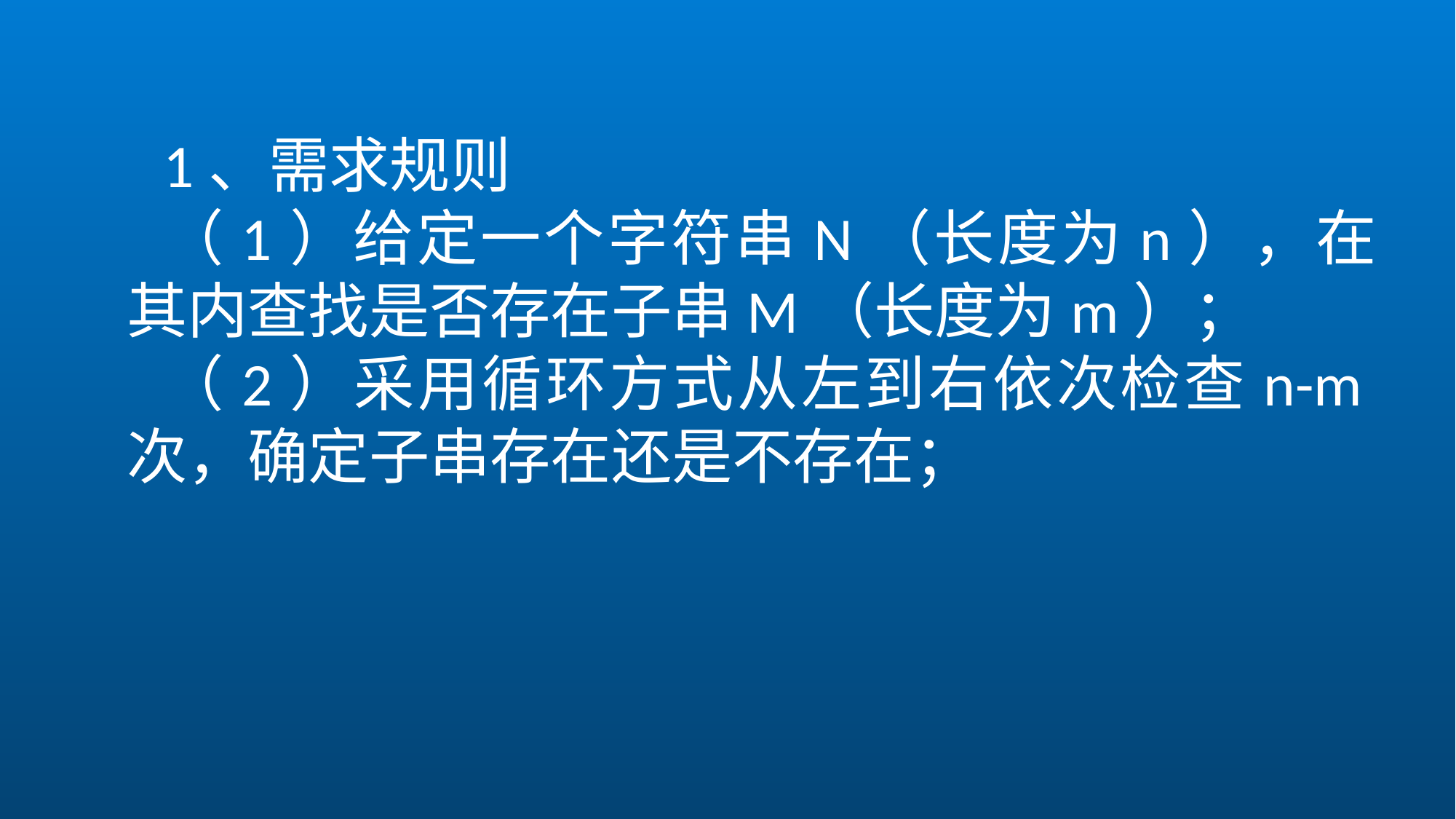

1、需求规则
（1）给定一个字符串N（长度为n），在其内查找是否存在子串M（长度为m）；
（2）采用循环方式从左到右依次检查n-m次，确定子串存在还是不存在；